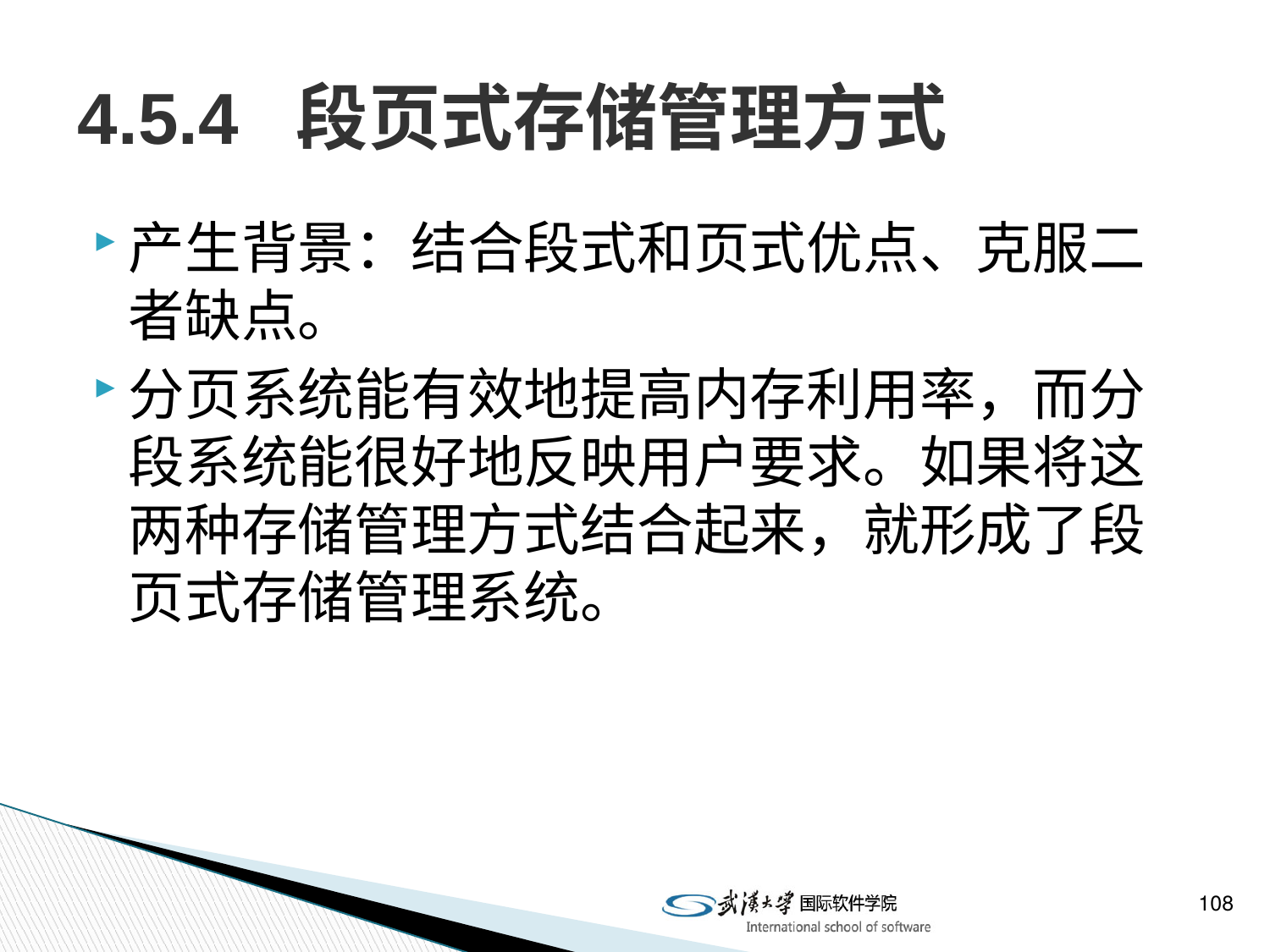

# 4.5.4  段页式存储管理方式
产生背景：结合段式和页式优点、克服二者缺点。
分页系统能有效地提高内存利用率，而分段系统能很好地反映用户要求。如果将这两种存储管理方式结合起来，就形成了段页式存储管理系统。